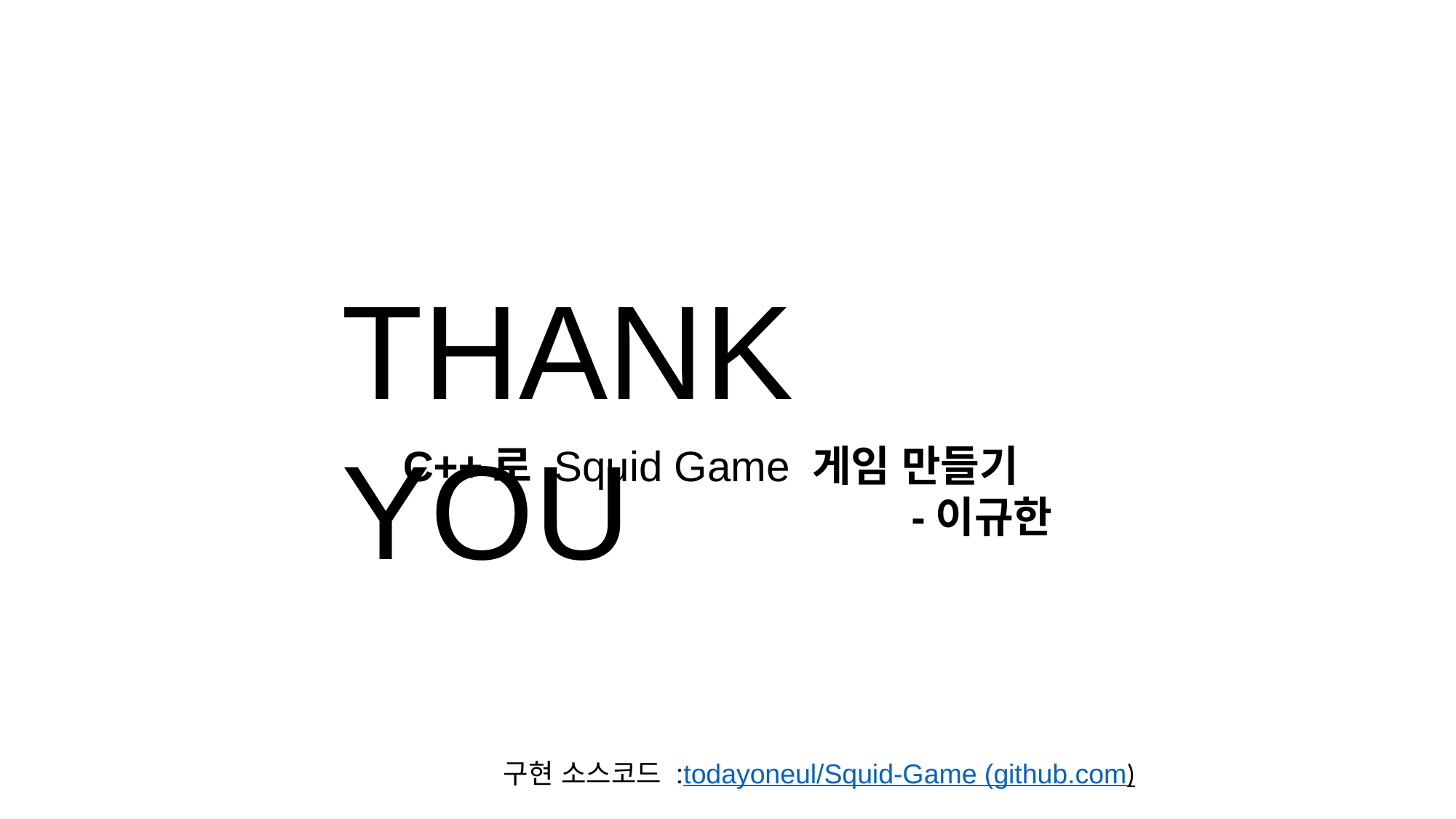

THANK YOU
C++로 Squid Game 게임 만들기
-이규한
구현 소스코드 :todayoneul/Squid-Game (github.com)